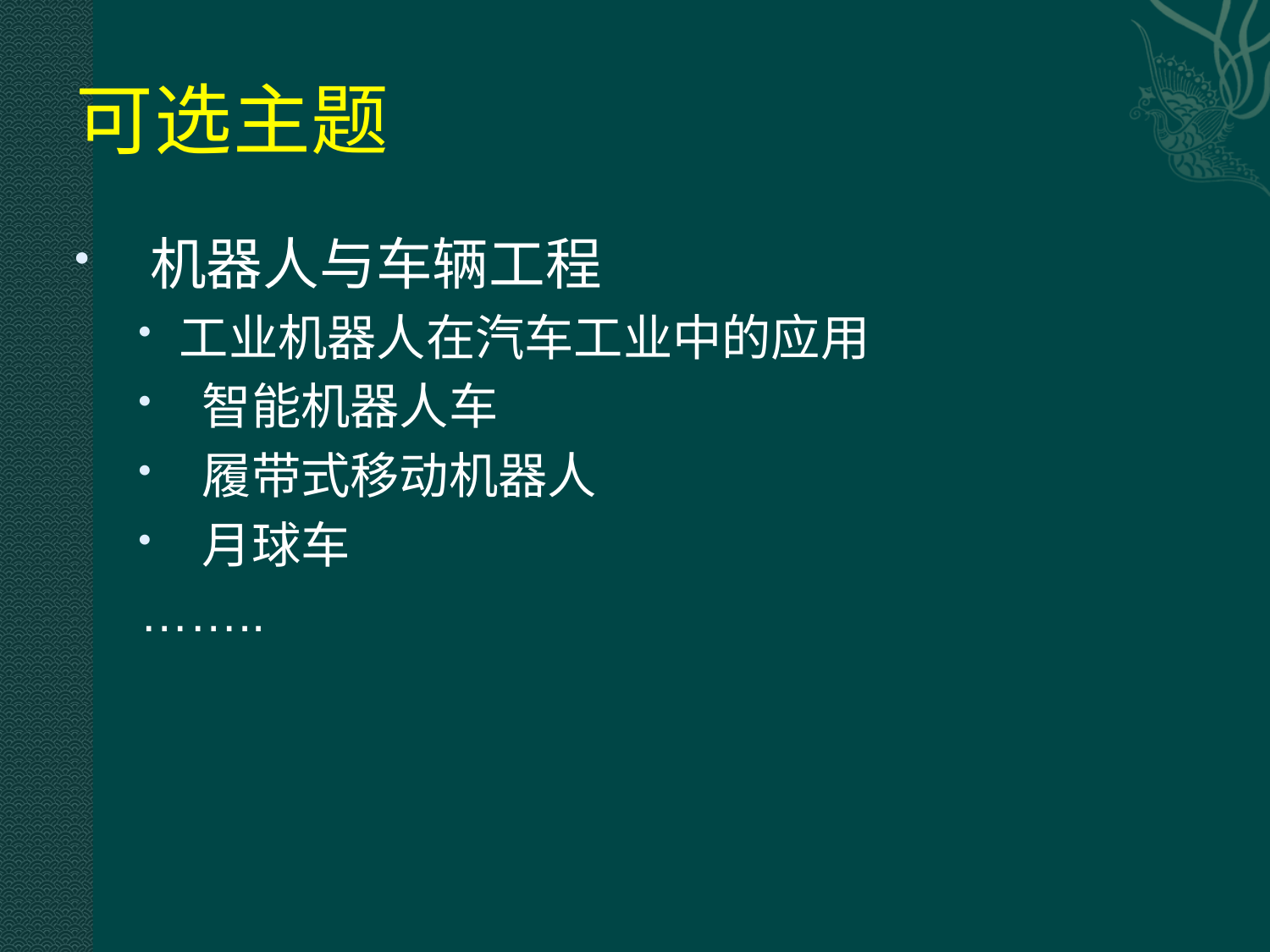

# 可选主题
 机器人与车辆工程
工业机器人在汽车工业中的应用
 智能机器人车
 履带式移动机器人
 月球车
……..